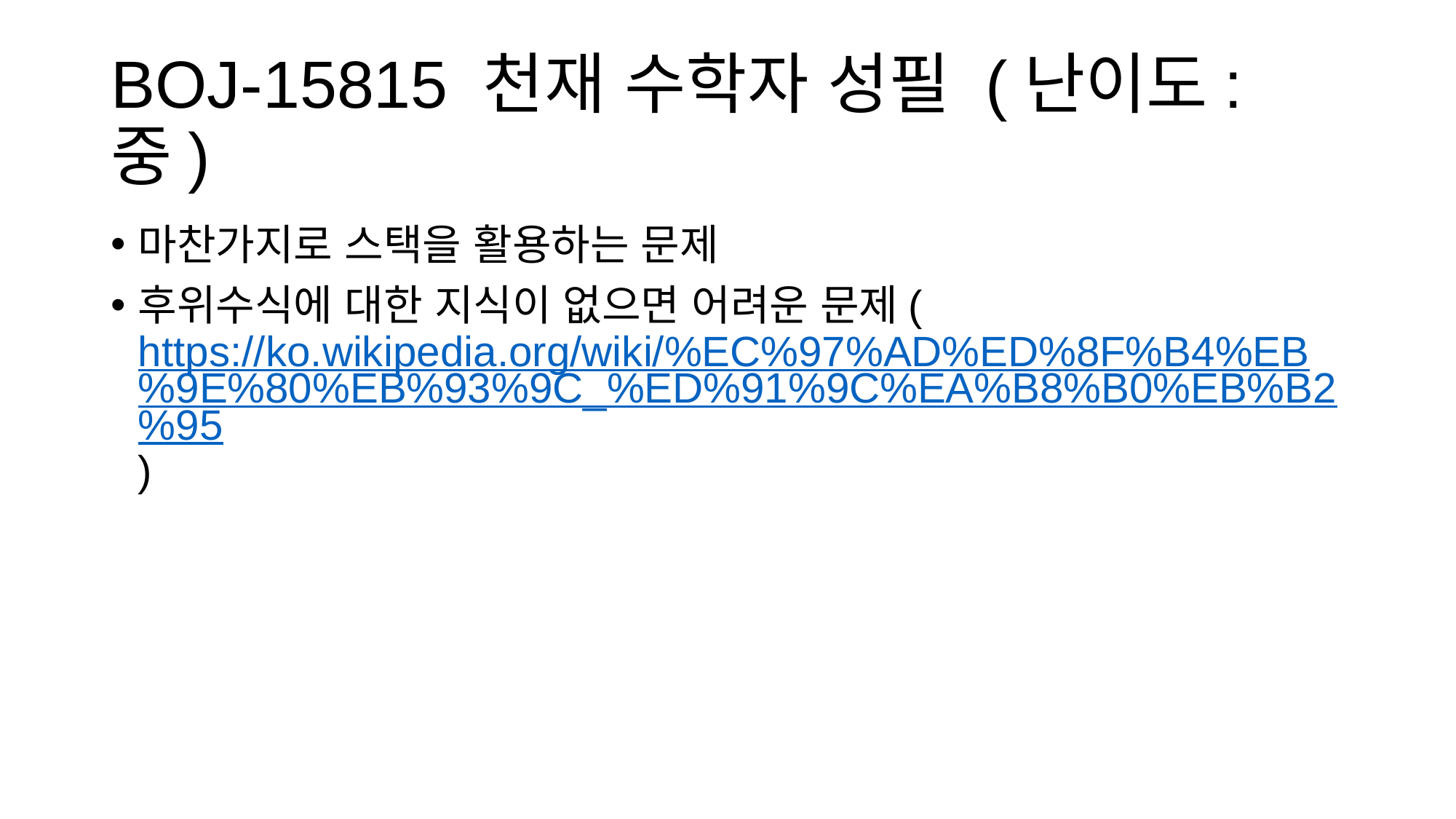

# BOJ-15815 천재 수학자 성필 (난이도:중)
마찬가지로 스택을 활용하는 문제
후위수식에 대한 지식이 없으면 어려운 문제(https://ko.wikipedia.org/wiki/%EC%97%AD%ED%8F%B4%EB%9E%80%EB%93%9C_%ED%91%9C%EA%B8%B0%EB%B2%95)